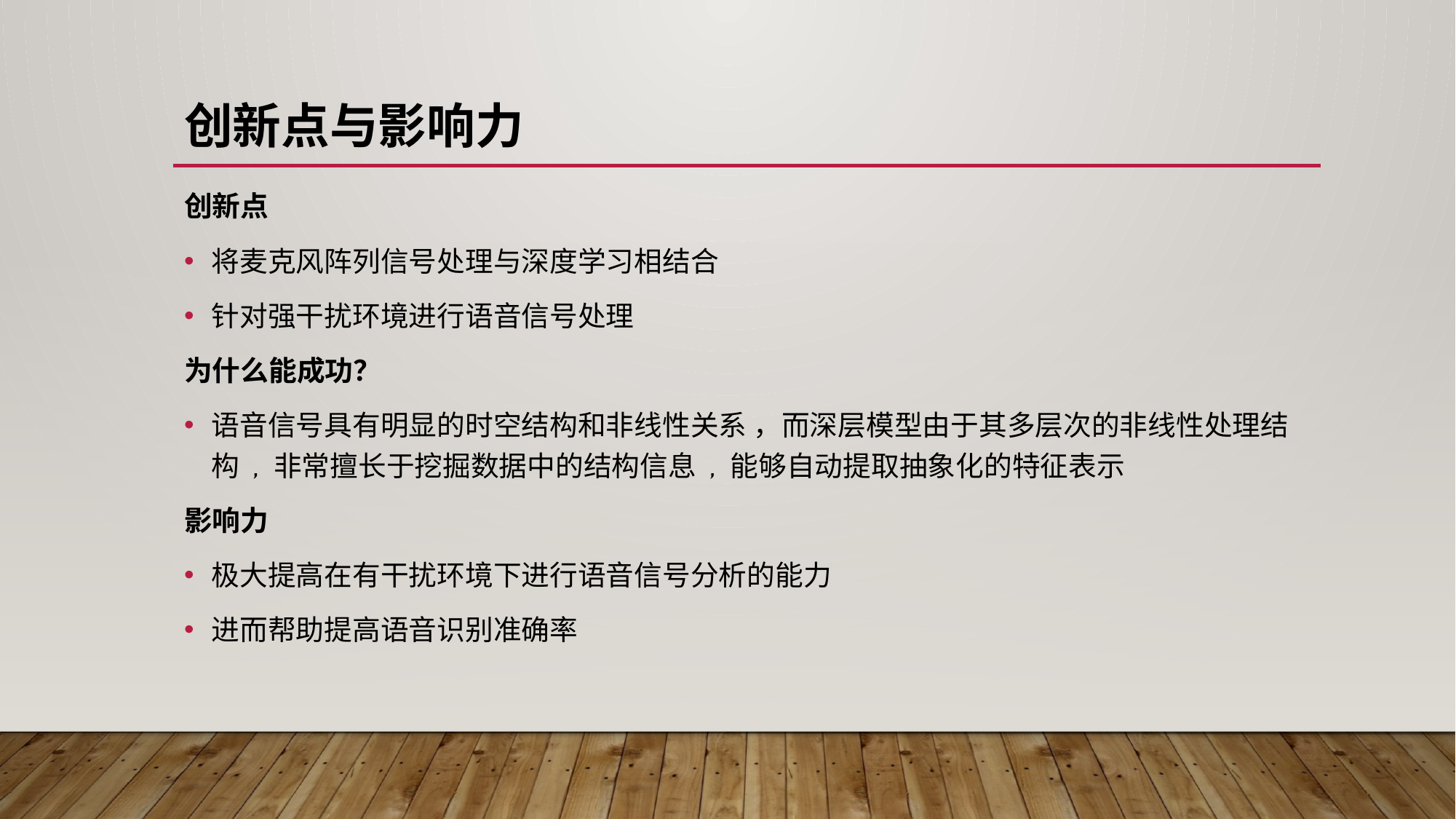

# 创新点与影响力
创新点
将麦克风阵列信号处理与深度学习相结合
针对强干扰环境进行语音信号处理
为什么能成功？
语音信号具有明显的时空结构和非线性关系 ，而深层模型由于其多层次的非线性处理结构 , 非常擅长于挖掘数据中的结构信息 , 能够自动提取抽象化的特征表示
影响力
极大提高在有干扰环境下进行语音信号分析的能力
进而帮助提高语音识别准确率